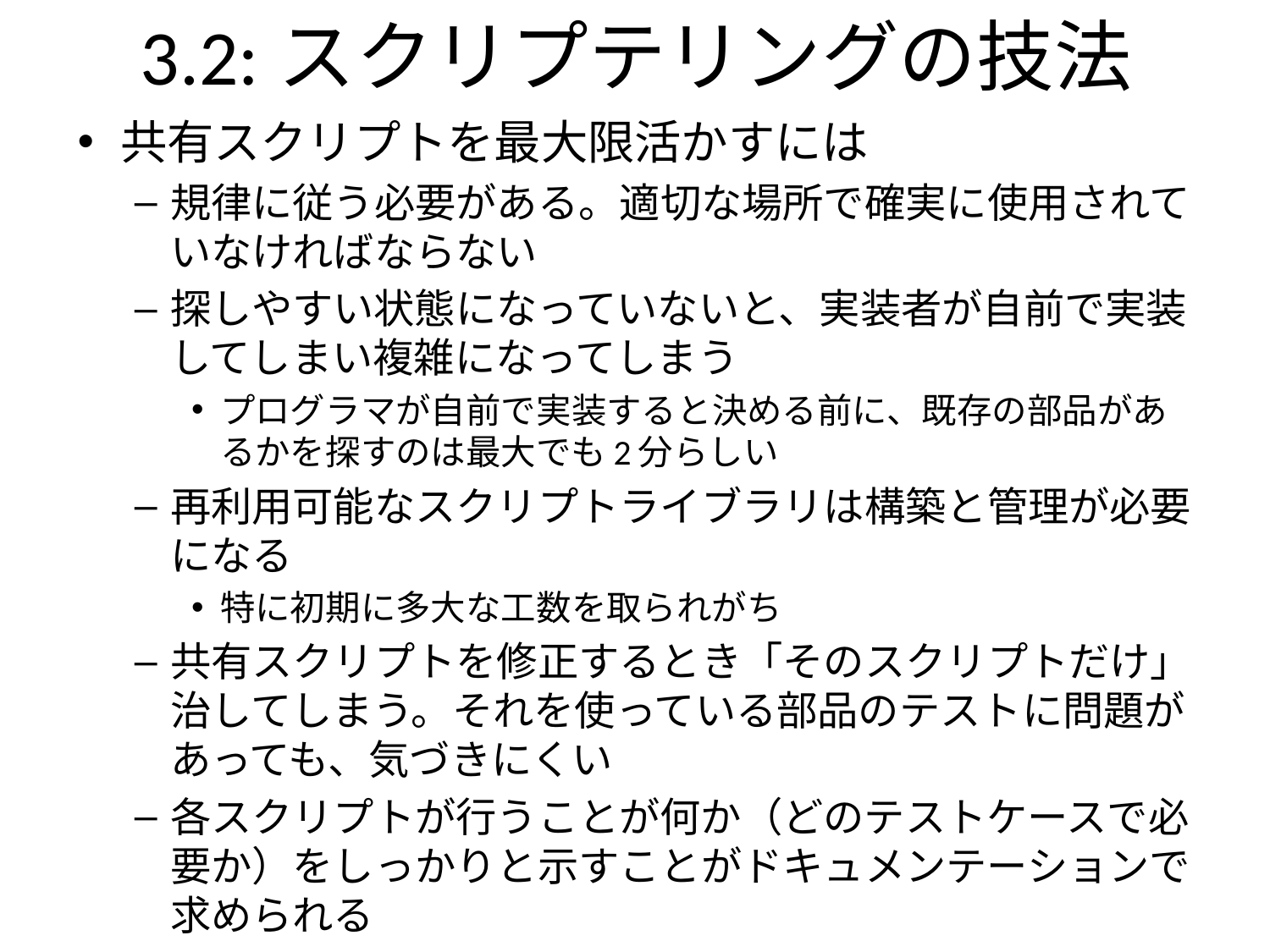

3.2:スクリプテリングの技法
共有スクリプトを最大限活かすには
規律に従う必要がある。適切な場所で確実に使用されていなければならない
探しやすい状態になっていないと、実装者が自前で実装してしまい複雑になってしまう
プログラマが自前で実装すると決める前に、既存の部品があるかを探すのは最大でも2分らしい
再利用可能なスクリプトライブラリは構築と管理が必要になる
特に初期に多大な工数を取られがち
共有スクリプトを修正するとき「そのスクリプトだけ」治してしまう。それを使っている部品のテストに問題があっても、気づきにくい
各スクリプトが行うことが何か（どのテストケースで必要か）をしっかりと示すことがドキュメンテーションで求められる